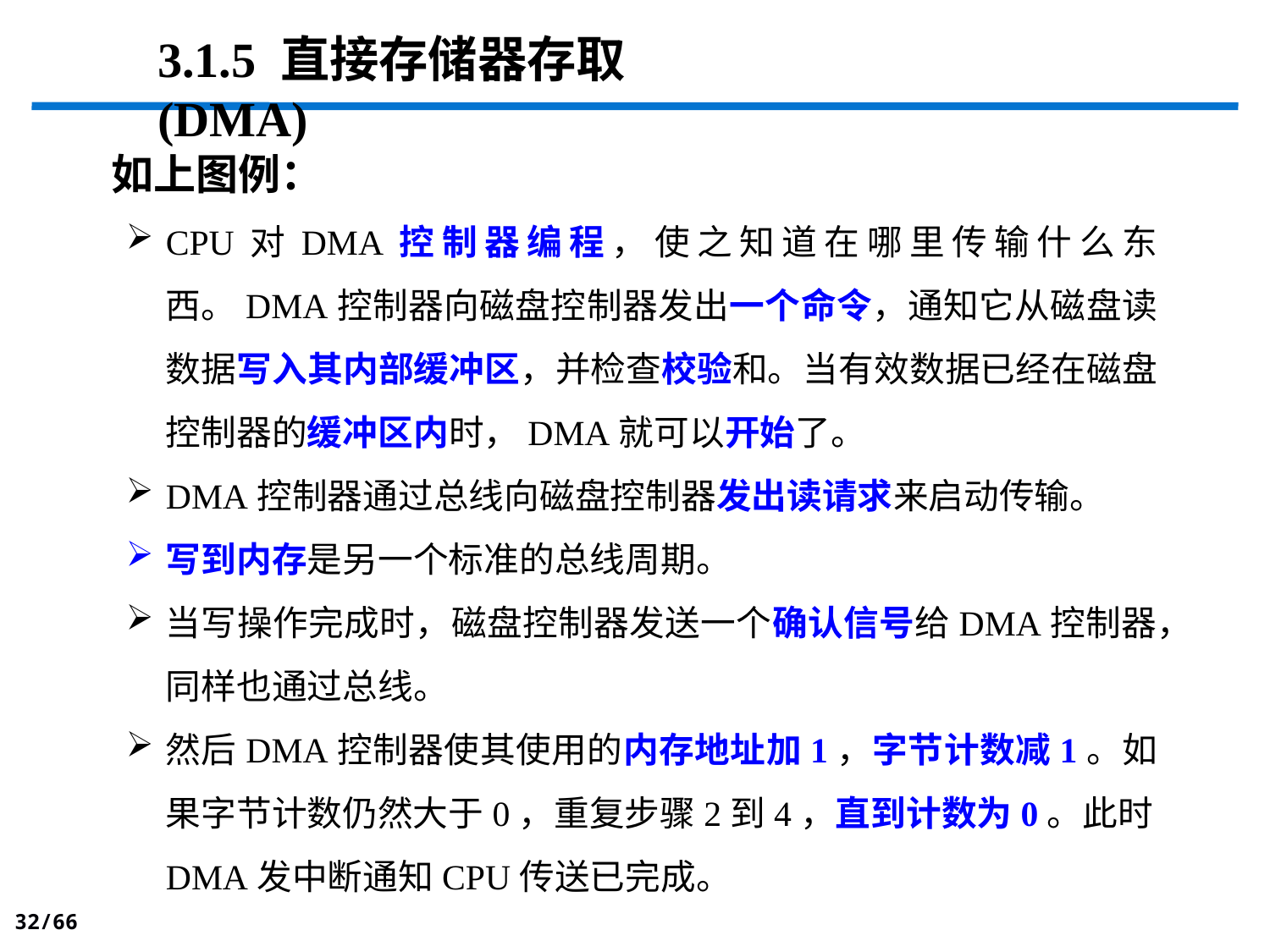

3.1.5 直接存储器存取(DMA)
    如上图例：
CPU对DMA控制器编程，使之知道在哪里传输什么东西。DMA控制器向磁盘控制器发出一个命令，通知它从磁盘读数据写入其内部缓冲区，并检查校验和。当有效数据已经在磁盘控制器的缓冲区内时，DMA就可以开始了。
DMA控制器通过总线向磁盘控制器发出读请求来启动传输。
写到内存是另一个标准的总线周期。
当写操作完成时，磁盘控制器发送一个确认信号给DMA控制器，同样也通过总线。
然后DMA控制器使其使用的内存地址加1，字节计数减1。如果字节计数仍然大于0，重复步骤2到4，直到计数为0。此时DMA发中断通知CPU传送已完成。